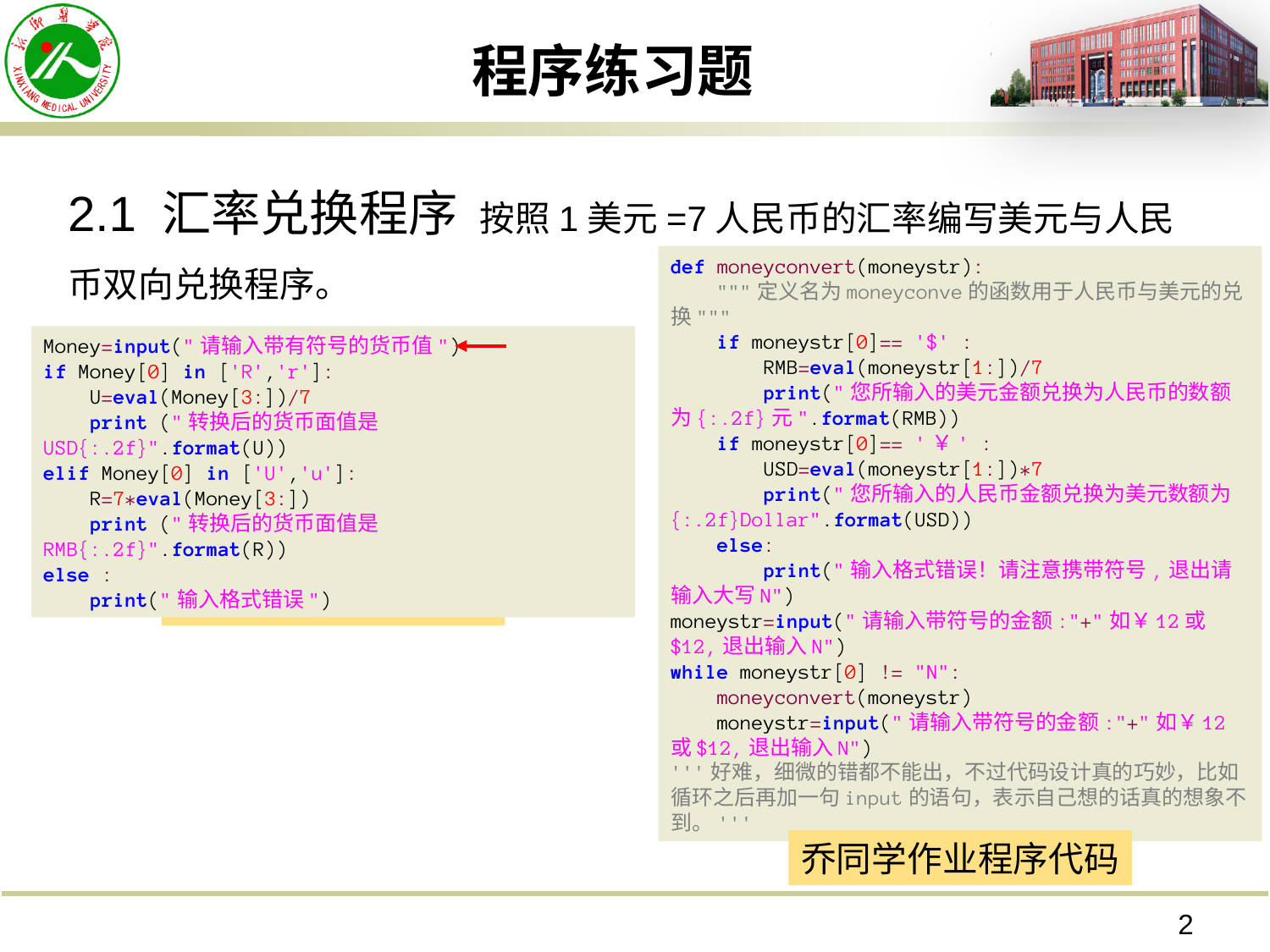

# 程序练习题
2.1 汇率兑换程序  按照1美元=7人民币的汇率编写美元与人民币双向兑换程序。

def moneyconvert(moneystr):
    """定义名为moneyconve的函数用于人民币与美元的兑换"""
    if moneystr[0]== '$' :
        RMB=eval(moneystr[1:])/7
        print("您所输入的美元金额兑换为人民币的数额为{:.2f}元".format(RMB))
    if moneystr[0]== '￥' :
        USD=eval(moneystr[1:])*7
        print("您所输入的人民币金额兑换为美元数额为{:.2f}Dollar".format(USD))
    else:
        print("输入格式错误！请注意携带符号,退出请输入大写N")
moneystr=input("请输入带符号的金额:"+"如￥12或$12,退出输入N")
while moneystr[0] != "N":
    moneyconvert(moneystr)
    moneystr=input("请输入带符号的金额:"+"如￥12或$12,退出输入N")
'''好难，细微的错都不能出，不过代码设计真的巧妙，比如循环之后再加一句input的语句，表示自己想的话真的想象不到。'''
Money=input("请输入带有符号的货币值")
if Money[0] in ['R','r']:
    U=eval(Money[3:])/7
    print ("转换后的货币面值是USD{:.2f}".format(U))
elif Money[0] in ['U','u']:
    R=7*eval(Money[3:])
    print ("转换后的货币面值是RMB{:.2f}".format(R))
else :
    print("输入格式错误")
浮同学作业程序代码
乔同学作业程序代码
2